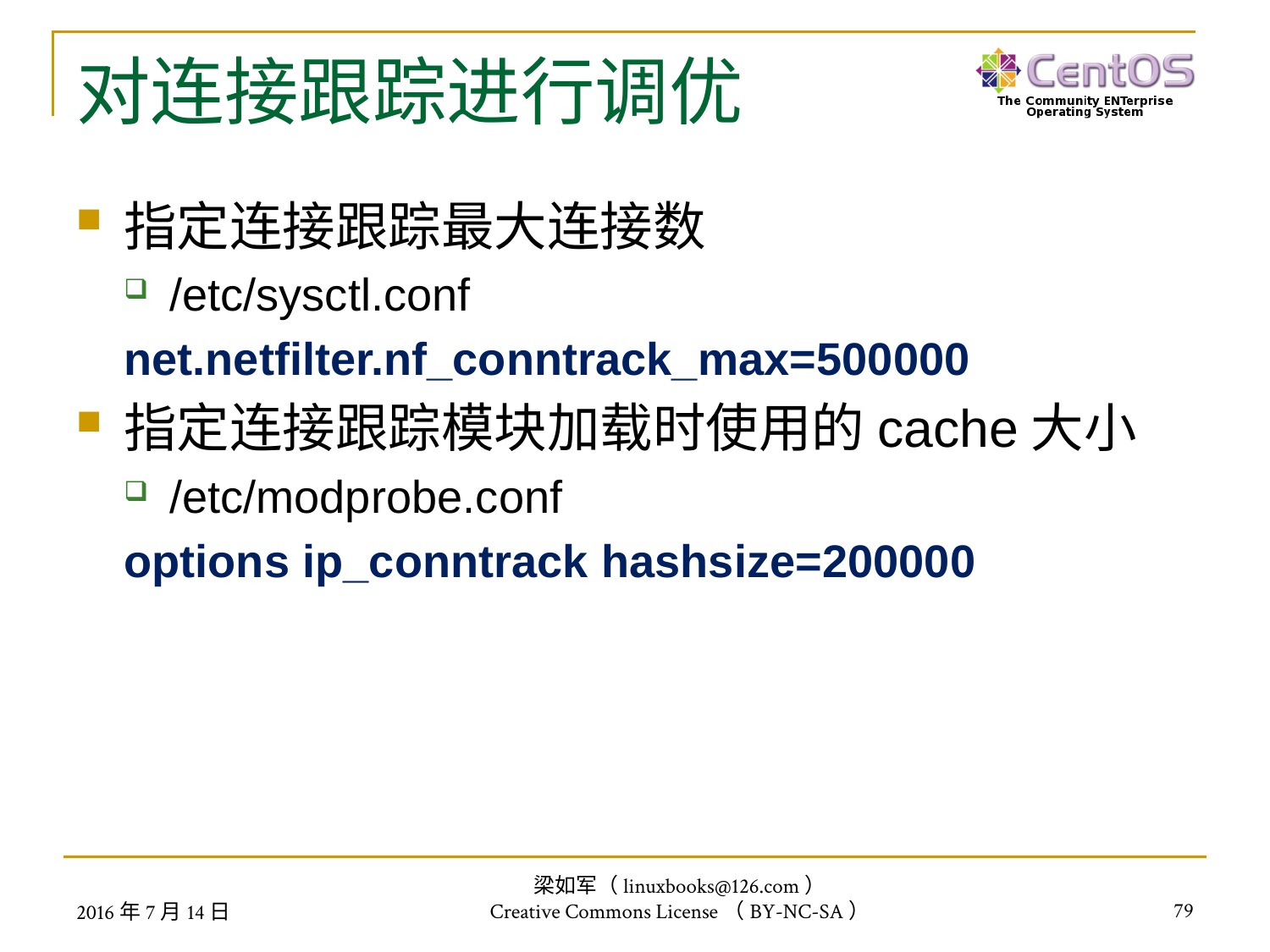

# 对连接跟踪进行调优
指定连接跟踪最大连接数
/etc/sysctl.conf
net.netfilter.nf_conntrack_max=500000
指定连接跟踪模块加载时使用的cache大小
/etc/modprobe.conf
options ip_conntrack hashsize=200000
梁如军（linuxbooks@126.com）
Creative Commons License（BY-NC-SA）
2016年7月14日
79